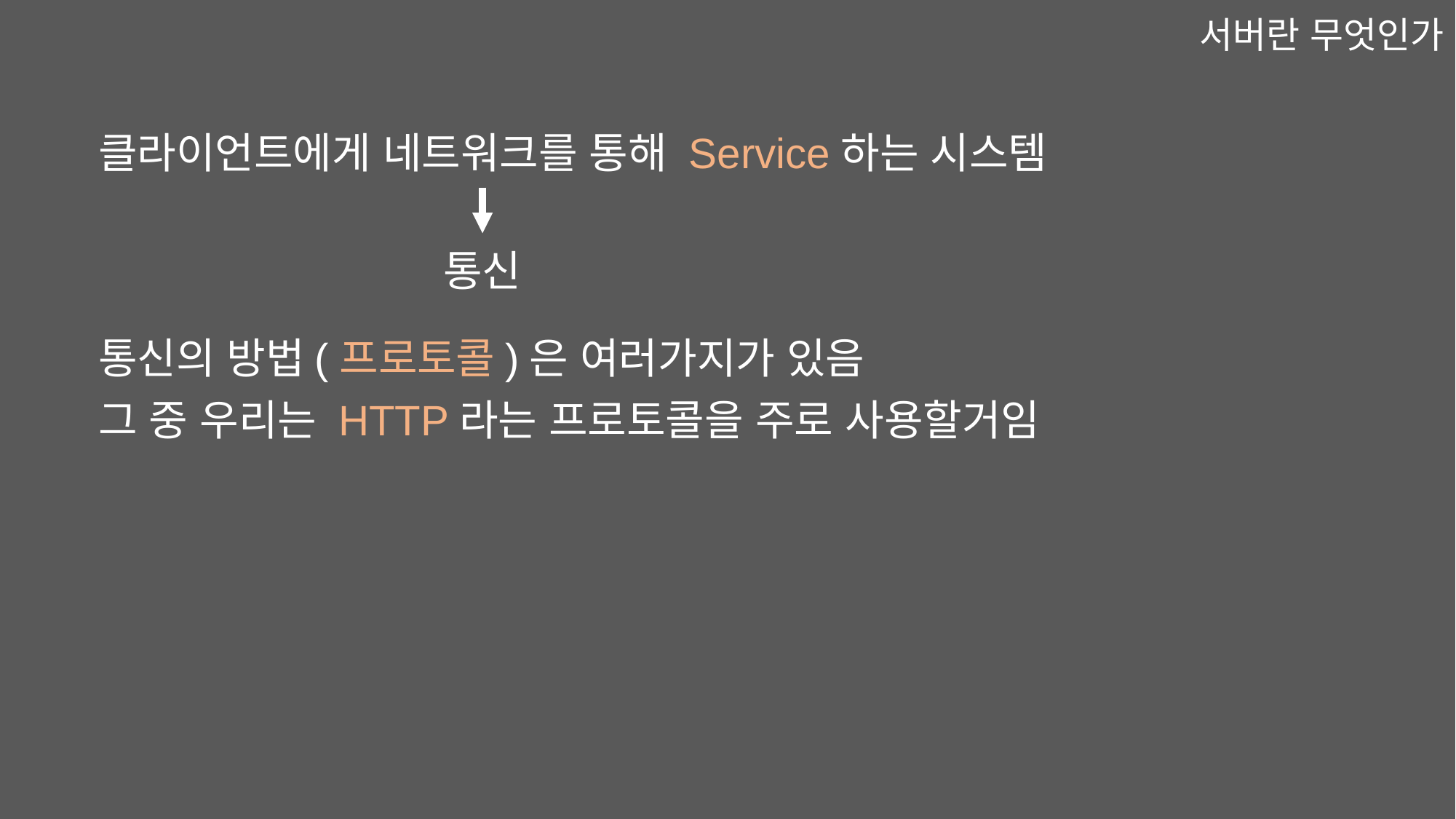

서버란 무엇인가
클라이언트에게 네트워크를 통해 Service하는 시스템
통신
통신의 방법(프로토콜)은 여러가지가 있음
그 중 우리는 HTTP라는 프로토콜을 주로 사용할거임